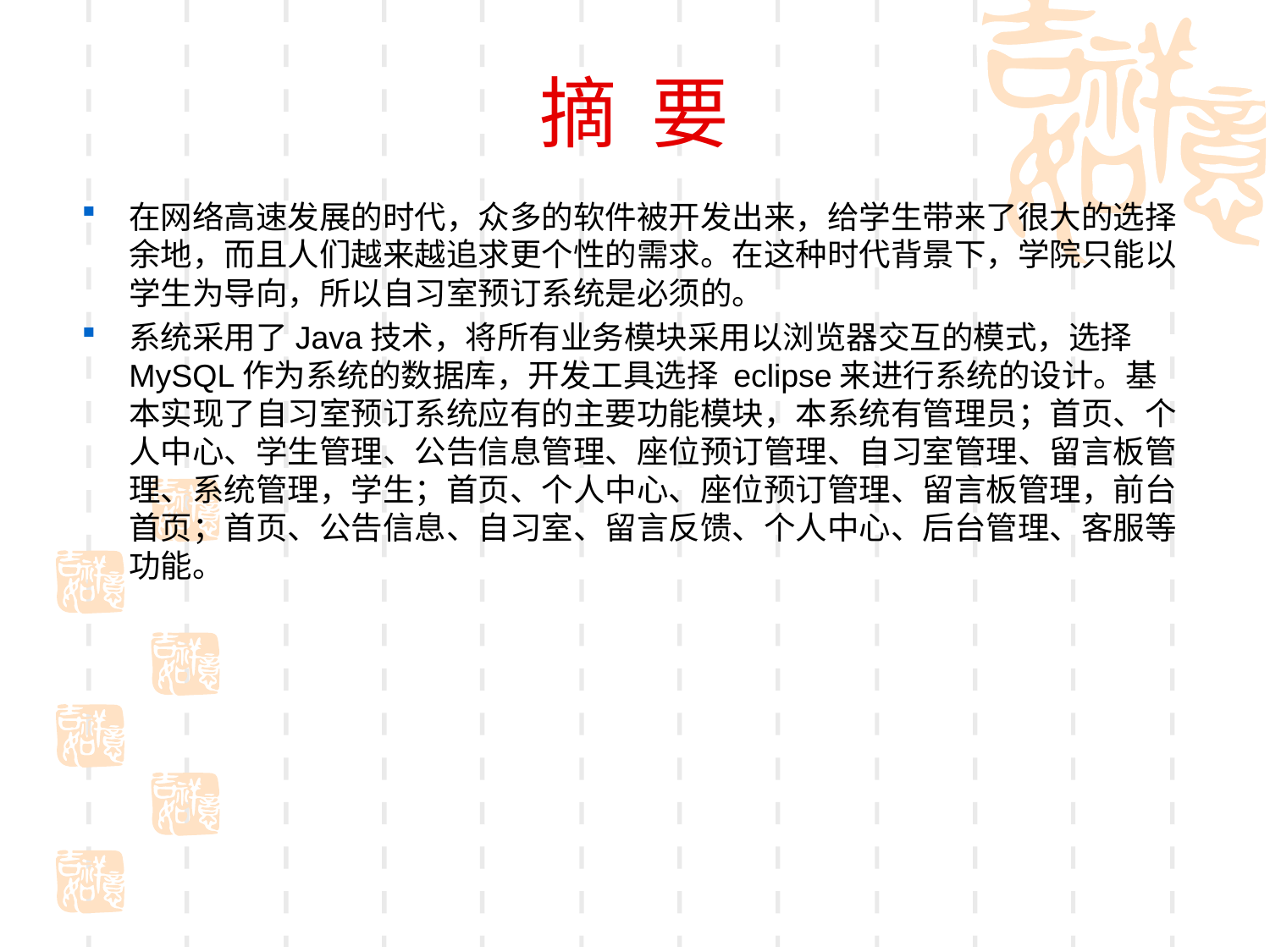

# 摘  要
在网络高速发展的时代，众多的软件被开发出来，给学生带来了很大的选择余地，而且人们越来越追求更个性的需求。在这种时代背景下，学院只能以学生为导向，所以自习室预订系统是必须的。
系统采用了Java技术，将所有业务模块采用以浏览器交互的模式，选择MySQL作为系统的数据库，开发工具选择 eclipse来进行系统的设计。基本实现了自习室预订系统应有的主要功能模块，本系统有管理员；首页、个人中心、学生管理、公告信息管理、座位预订管理、自习室管理、留言板管理、系统管理，学生；首页、个人中心、座位预订管理、留言板管理，前台首页；首页、公告信息、自习室、留言反馈、个人中心、后台管理、客服等功能。